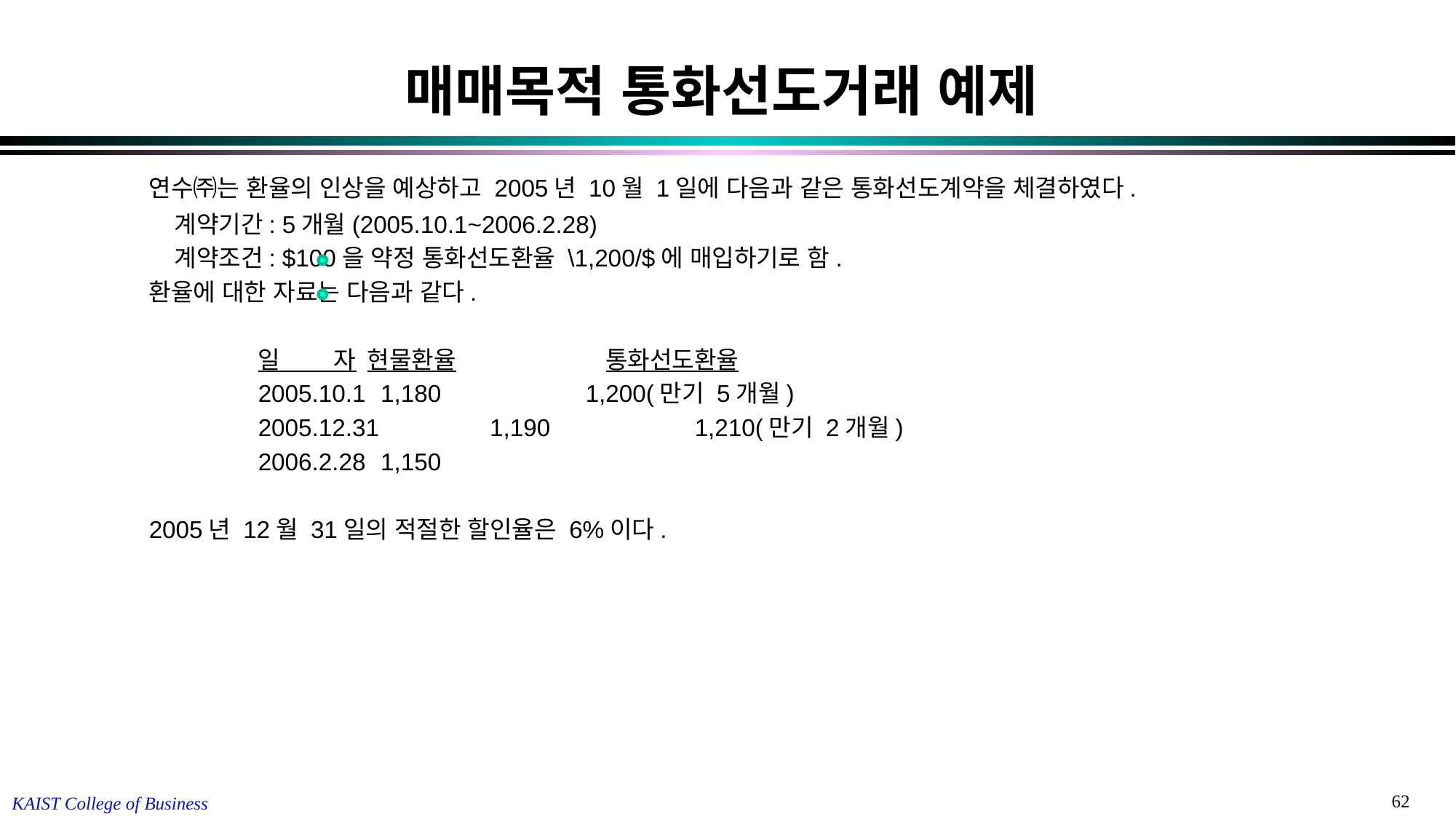

# 매매목적 통화선도거래 예제
	연수㈜는 환율의 인상을 예상하고 2005년 10월 1일에 다음과 같은 통화선도계약을 체결하였다.
         계약기간: 5개월(2005.10.1~2006.2.28)
         계약조건: $100을 약정 통화선도환율 \1,200/$에 매입하기로 함.
	환율에 대한 자료는 다음과 같다.

		일        자	현물환율		   통화선도환율
		2005.10.1	  1,180		1,200(만기 5개월)
		2005.12.31	  1,190		1,210(만기 2개월)
		2006.2.28	  1,150

	2005년 12월 31일의 적절한 할인율은 6%이다.